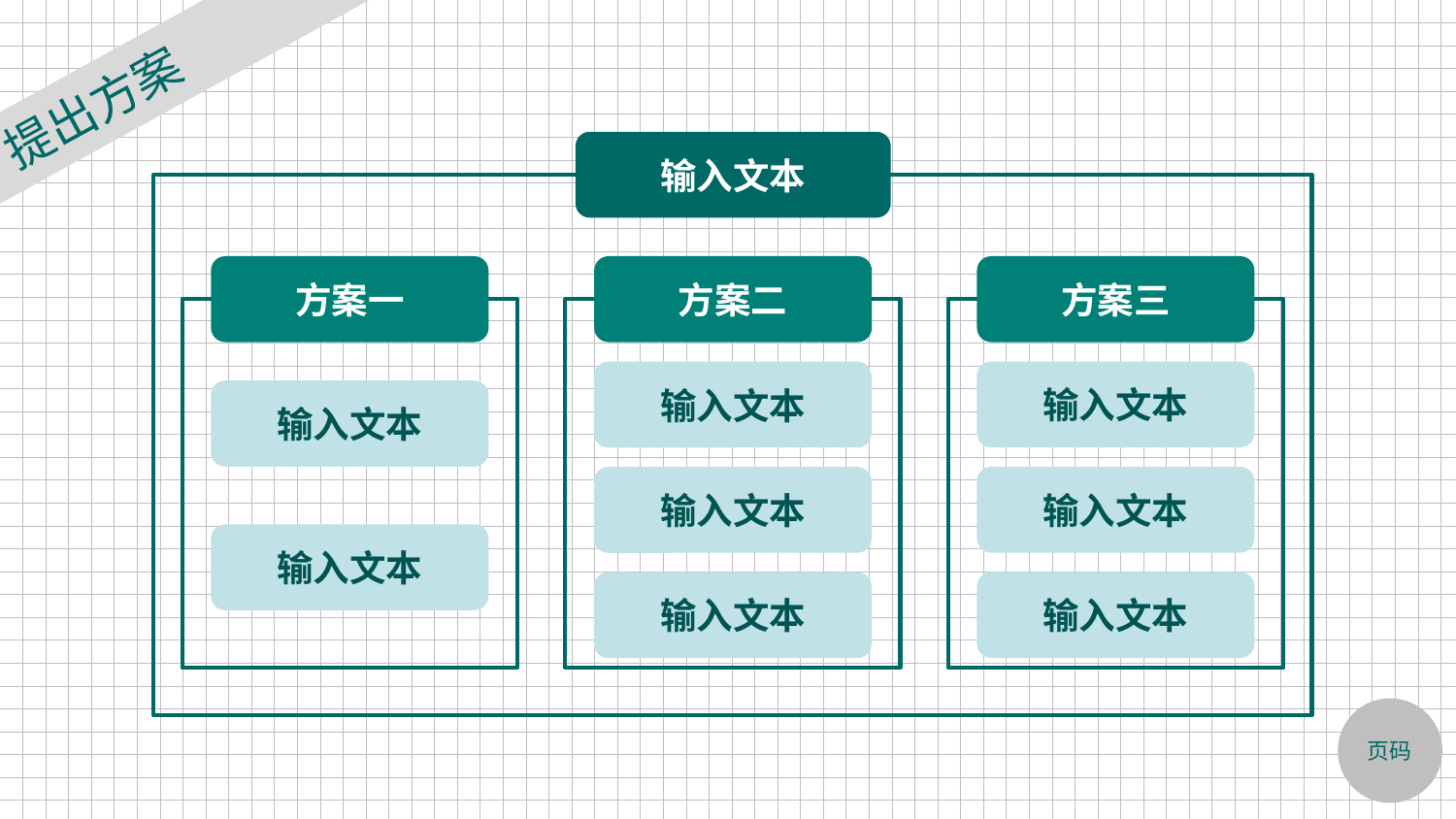

提出方案
输入文本

方案一
方案二
方案三

输入文本
输入文本
输入文本
输入文本
输入文本
输入文本
输入文本
输入文本
页码